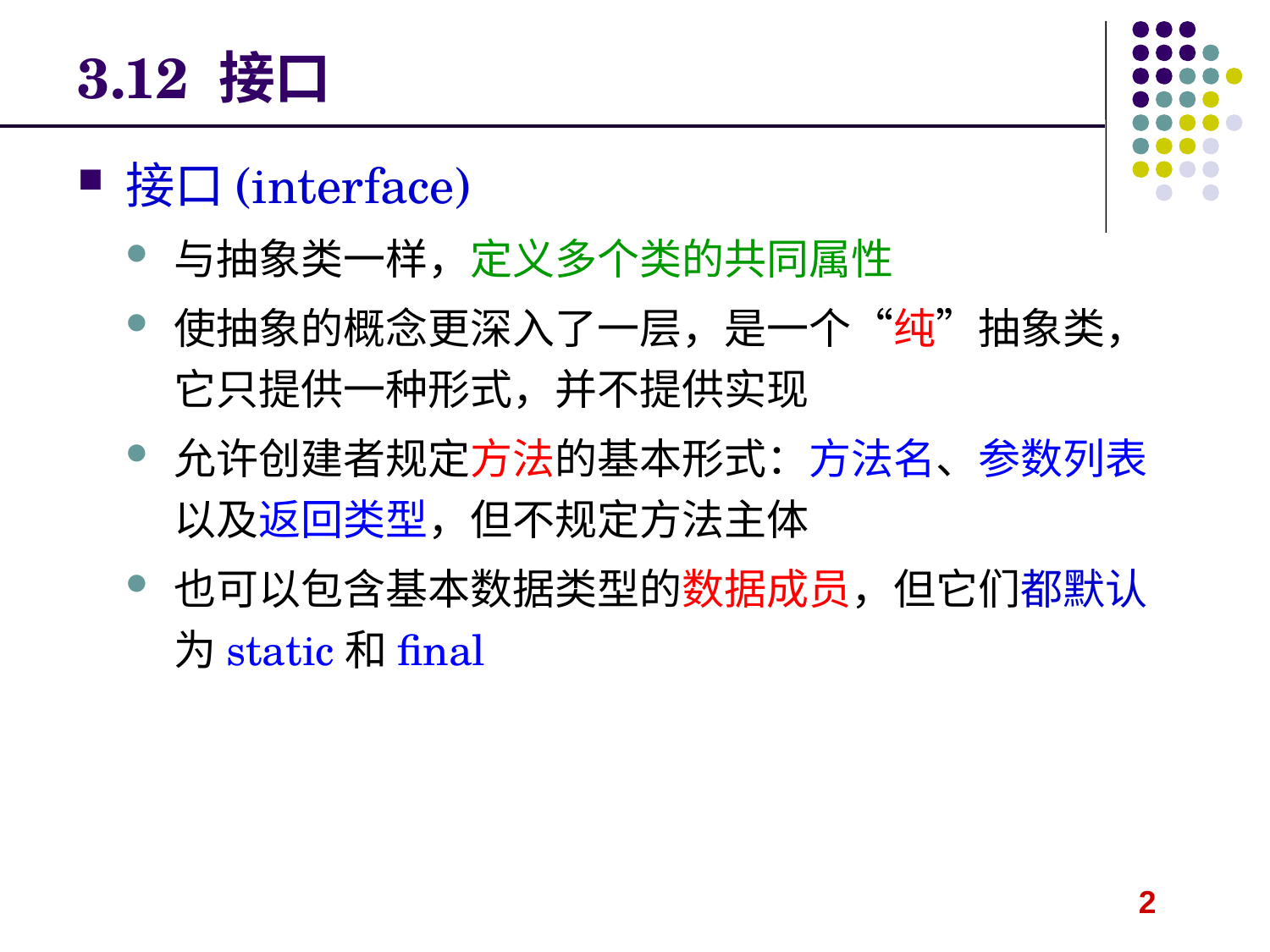

# 3.12 接口
接口(interface)
与抽象类一样，定义多个类的共同属性
使抽象的概念更深入了一层，是一个“纯”抽象类，它只提供一种形式，并不提供实现
允许创建者规定方法的基本形式：方法名、参数列表以及返回类型，但不规定方法主体
也可以包含基本数据类型的数据成员，但它们都默认为static和final